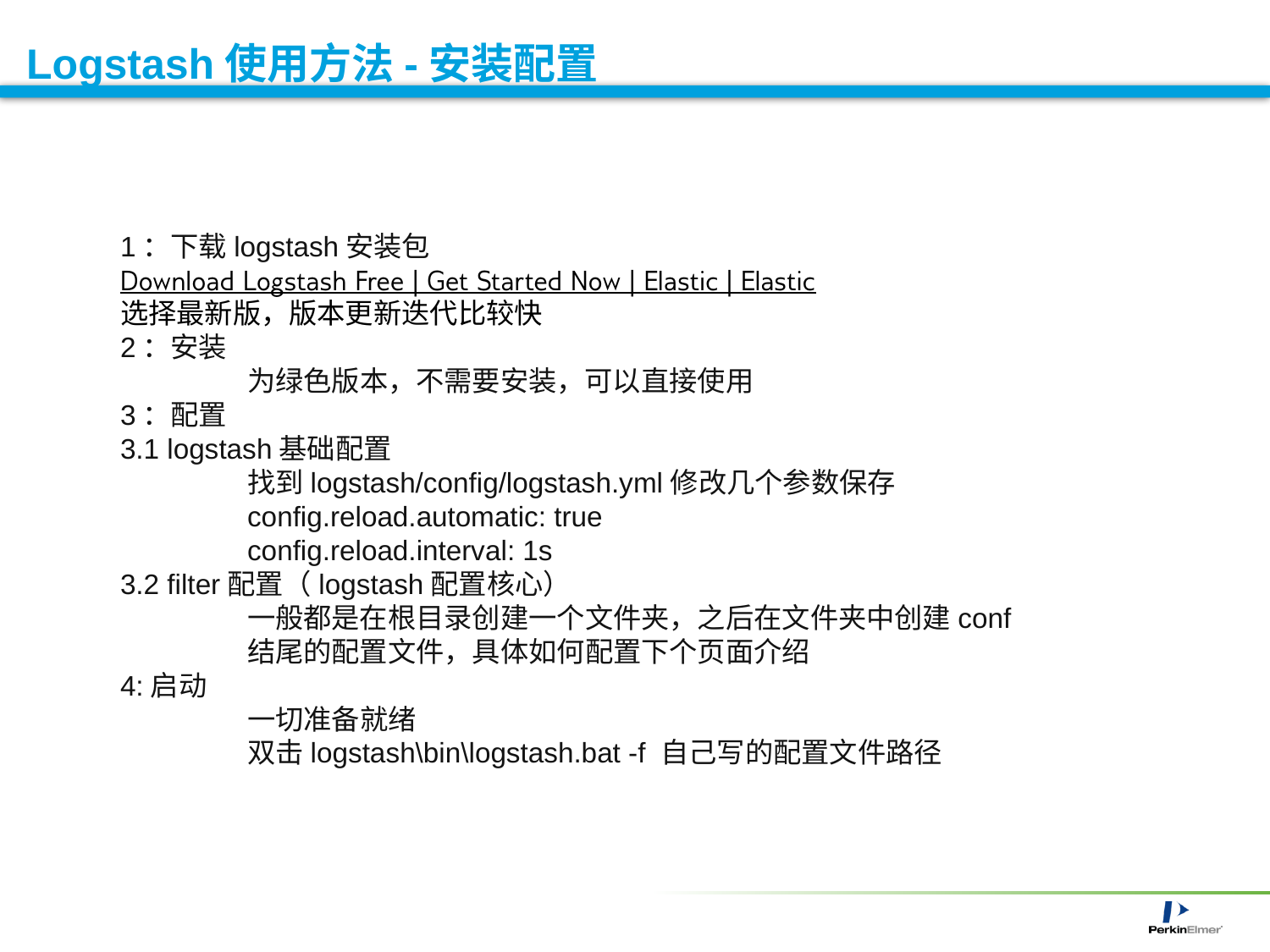

# Logstash使用方法-安装配置
1：下载logstash安装包
Download Logstash Free | Get Started Now | Elastic | Elastic
选择最新版，版本更新迭代比较快
2：安装
	为绿色版本，不需要安装，可以直接使用
3：配置
3.1 logstash基础配置
	找到logstash/config/logstash.yml修改几个参数保存
	config.reload.automatic: true
	config.reload.interval: 1s
3.2 filter配置（logstash配置核心）
	一般都是在根目录创建一个文件夹，之后在文件夹中创建conf
	结尾的配置文件，具体如何配置下个页面介绍
4:启动
	一切准备就绪
	双击logstash\bin\logstash.bat -f 自己写的配置文件路径